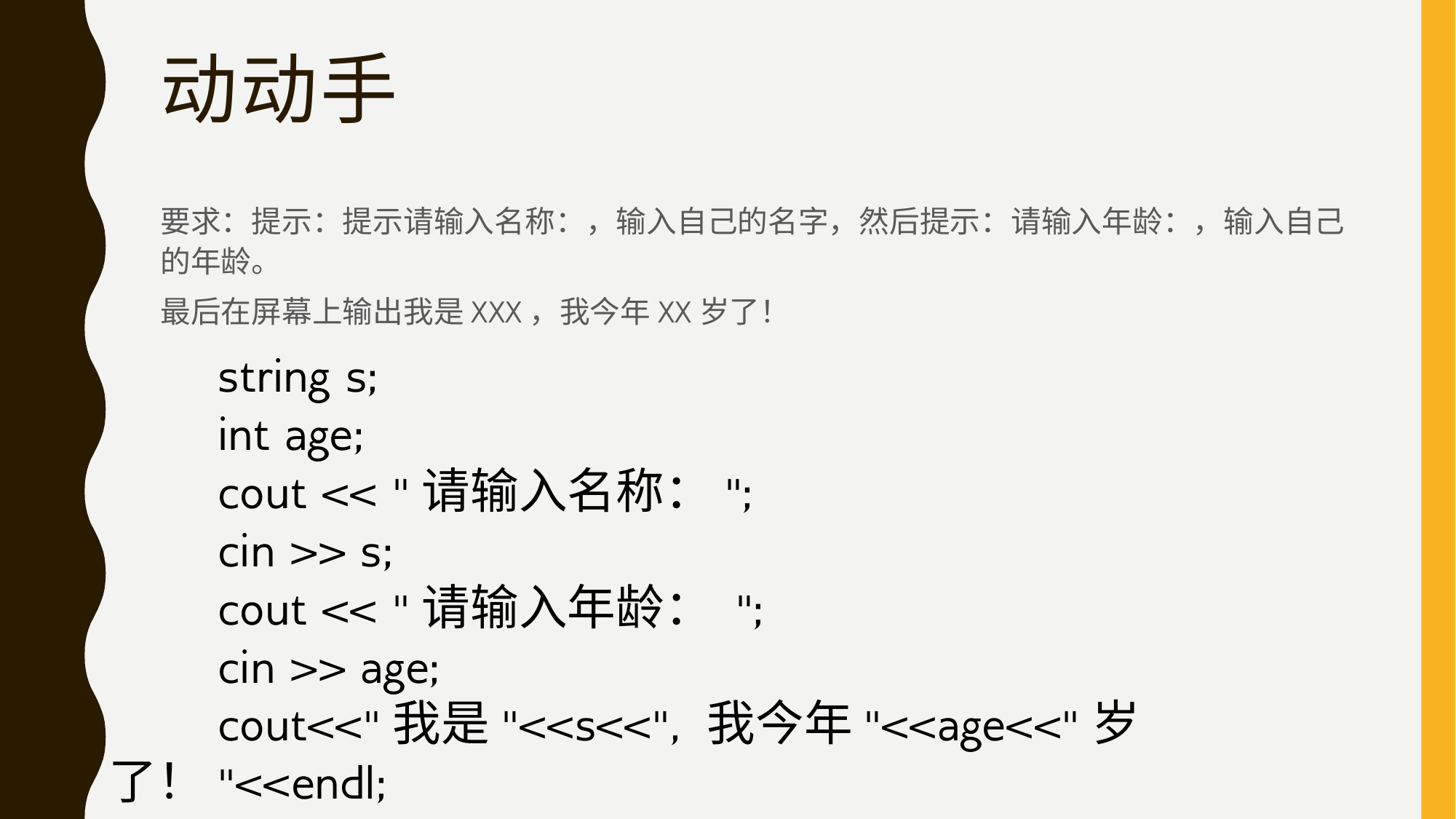

# 动动手
要求：提示：提示请输入名称：，输入自己的名字，然后提示：请输入年龄：，输入自己的年龄。
最后在屏幕上输出我是XXX，我今年XX岁了！
	string s;
	int age;
	cout << "请输入名称：";
	cin >> s;
	cout << "请输入年龄： ";
	cin >> age;
	cout<<"我是"<<s<<", 我今年"<<age<<"岁了！"<<endl;